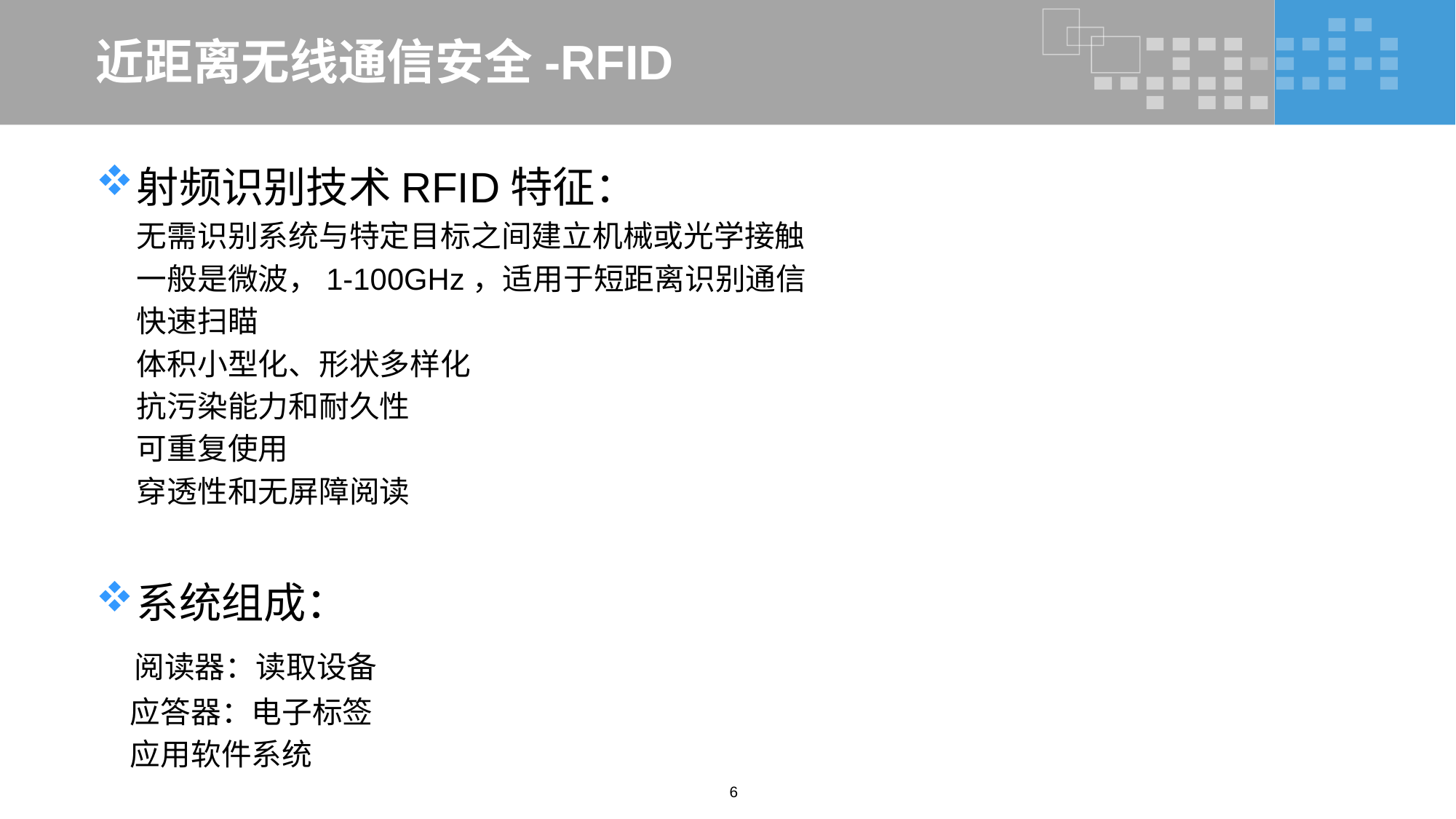

# 近距离无线通信安全-RFID
射频识别技术RFID特征：
     无需识别系统与特定目标之间建立机械或光学接触
     一般是微波，1-100GHz，适用于短距离识别通信
     快速扫瞄
     体积小型化、形状多样化
     抗污染能力和耐久性
     可重复使用
     穿透性和无屏障阅读

系统组成：
   阅读器：读取设备
    应答器：电子标签
    应用软件系统

6